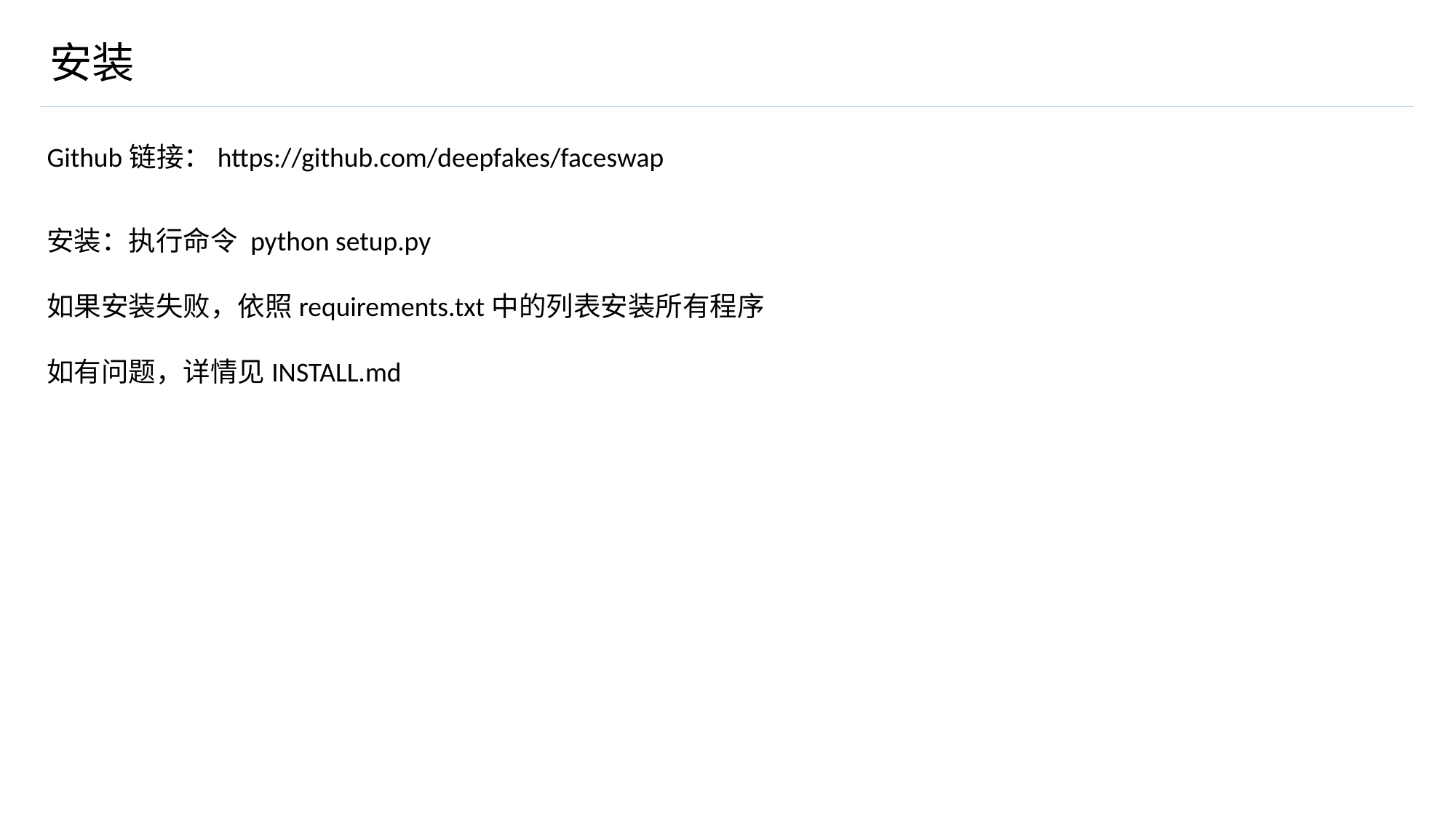

# 安装
Github链接：https://github.com/deepfakes/faceswap
安装：执行命令 python setup.py

如果安装失败，依照requirements.txt中的列表安装所有程序

如有问题，详情见INSTALL.md